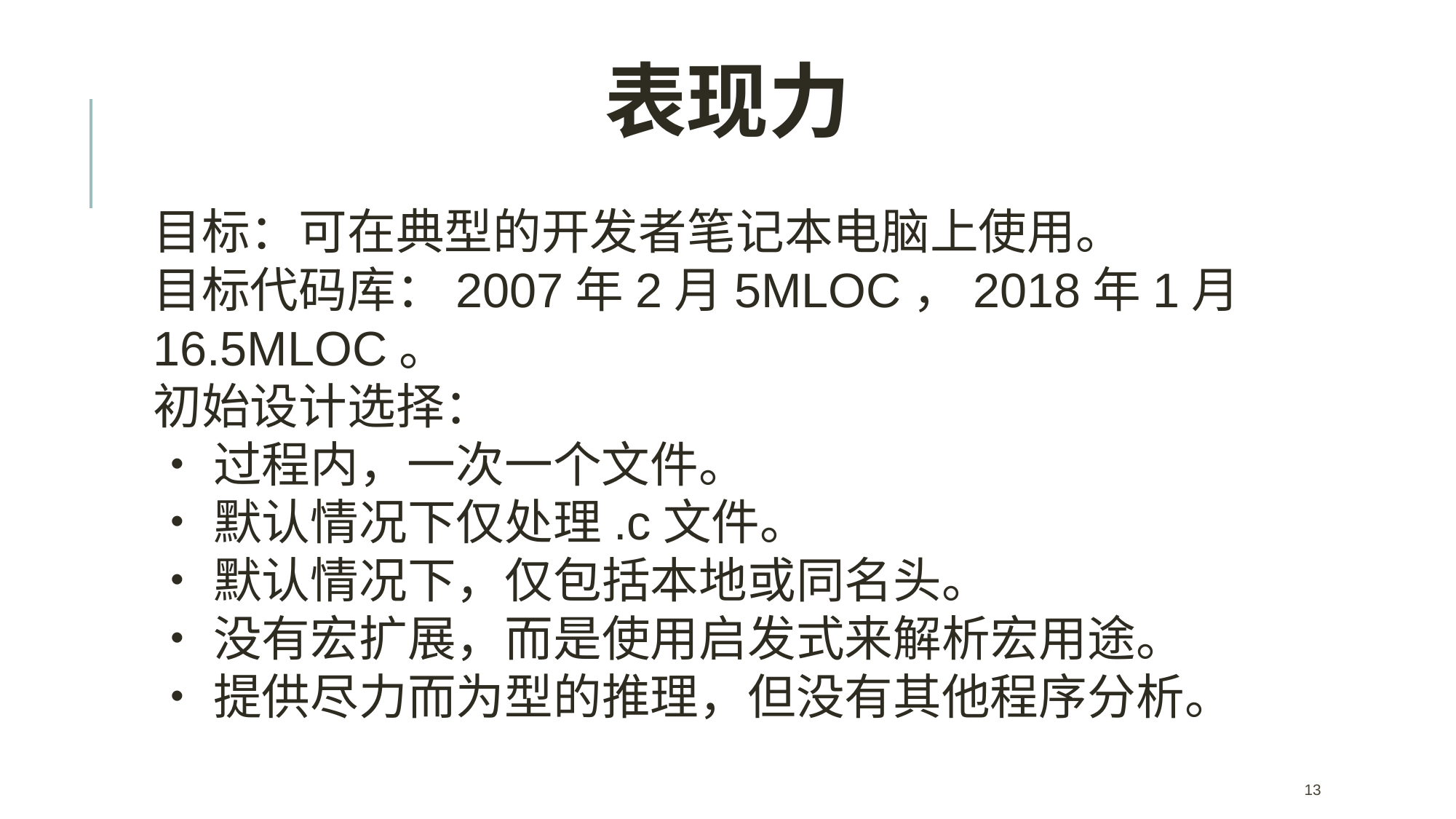

表现力
目标：可在典型的开发者笔记本电脑上使用。
目标代码库：2007年2月5MLOC，2018年1月16.5MLOC。
初始设计选择：
•过程内，一次一个文件。
•默认情况下仅处理.c文件。
•默认情况下，仅包括本地或同名头。
•没有宏扩展，而是使用启发式来解析宏用途。
•提供尽力而为型的推理，但没有其他程序分析。
13